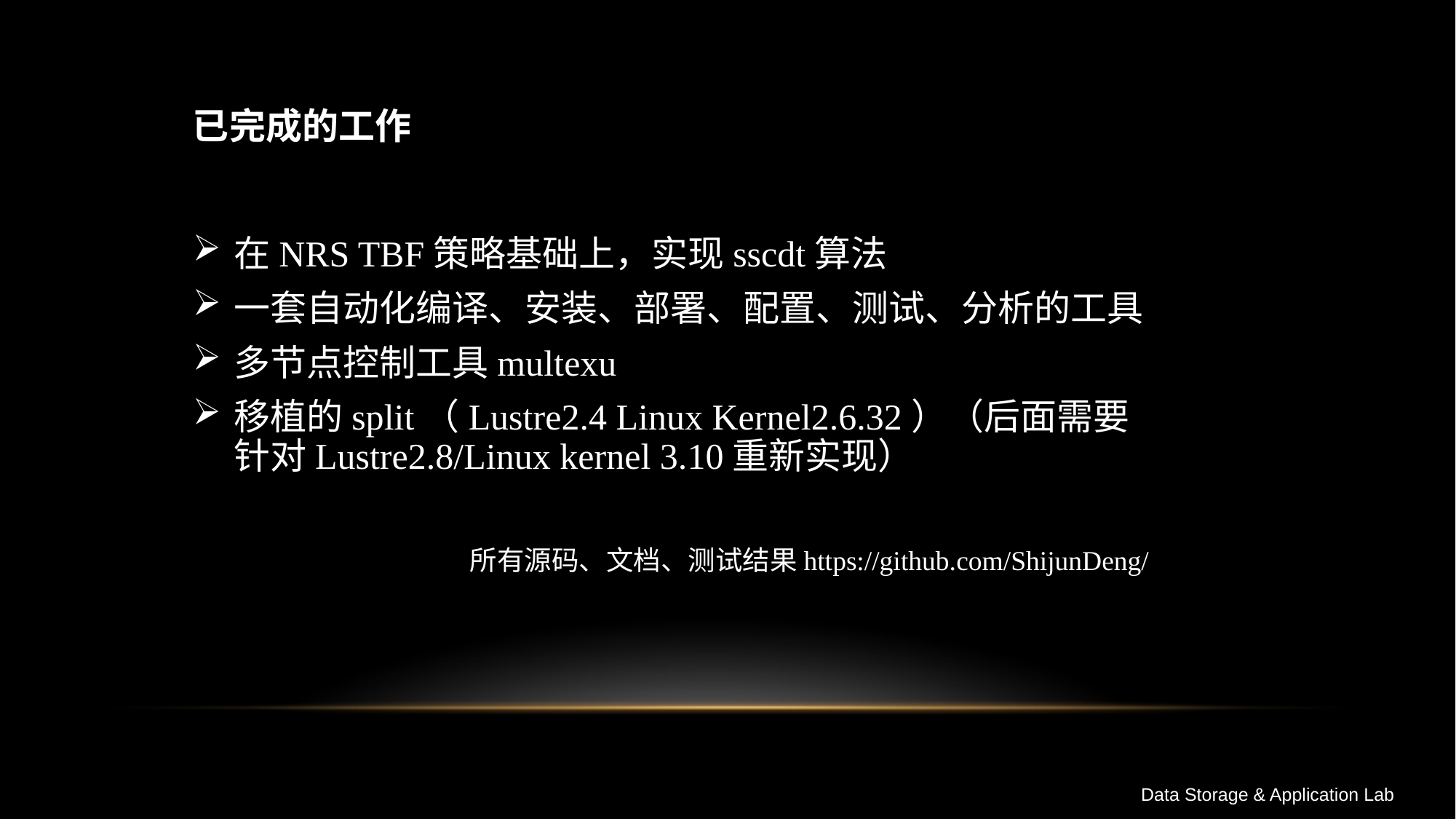

# 已完成的工作
在NRS TBF策略基础上，实现sscdt算法
一套自动化编译、安装、部署、配置、测试、分析的工具
多节点控制工具multexu
移植的split（Lustre2.4 Linux Kernel2.6.32）（后面需要针对Lustre2.8/Linux kernel 3.10重新实现）

所有源码、文档、测试结果https://github.com/ShijunDeng/
Data Storage & Application Lab